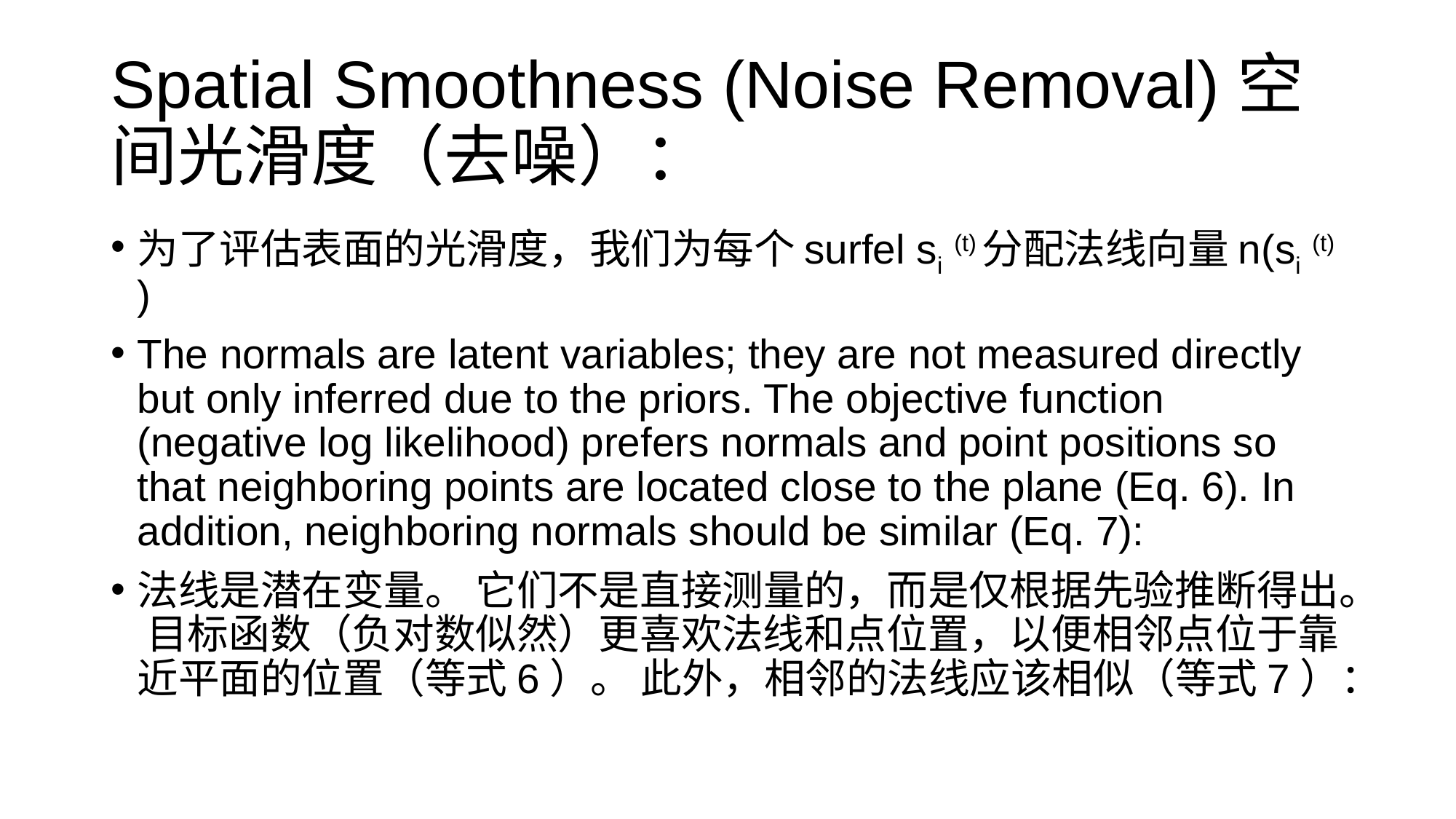

# Spatial Smoothness (Noise Removal)空间光滑度（去噪）：
为了评估表面的光滑度，我们为每个surfel si (t)分配法线向量n(si (t) )
The normals are latent variables; they are not measured directly but only inferred due to the priors. The objective function (negative log likelihood) prefers normals and point positions so that neighboring points are located close to the plane (Eq. 6). In addition, neighboring normals should be similar (Eq. 7):
法线是潜在变量。 它们不是直接测量的，而是仅根据先验推断得出。 目标函数（负对数似然）更喜欢法线和点位置，以便相邻点位于靠近平面的位置（等式6）。 此外，相邻的法线应该相似（等式7）：